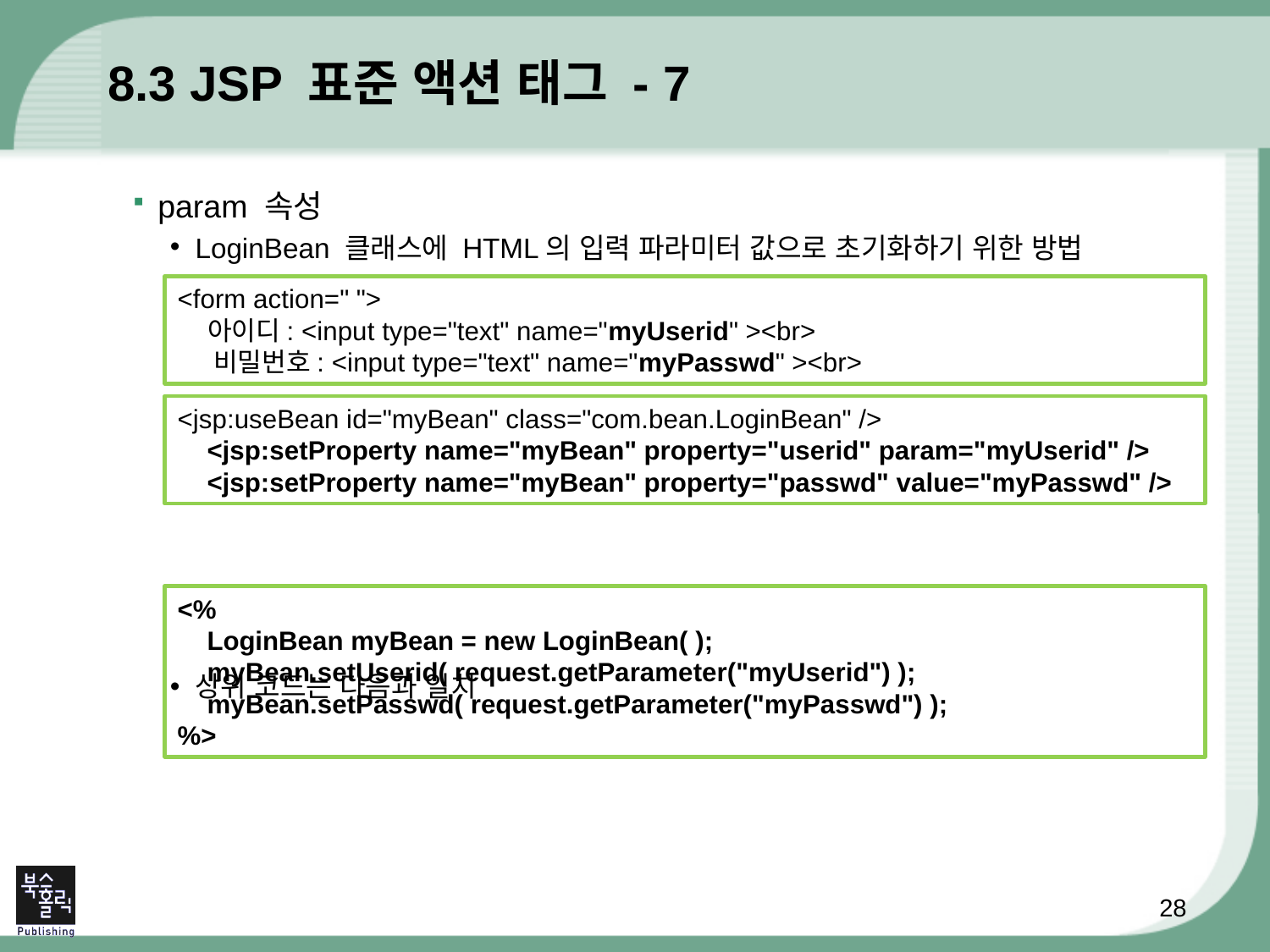

# 8.3 JSP 표준 액션 태그 - 7
param 속성
LoginBean 클래스에 HTML의 입력 파라미터 값으로 초기화하기 위한 방법

상위 코드는 다음과 일치
<form action=" ">
    아이디: <input type="text" name="myUserid" ><br>
    비밀번호: <input type="text" name="myPasswd" ><br>
<jsp:useBean id="myBean" class="com.bean.LoginBean" />
    <jsp:setProperty name="myBean" property="userid" param="myUserid" />
    <jsp:setProperty name="myBean" property="passwd" value="myPasswd" />
<%
    LoginBean myBean = new LoginBean( );
    myBean.setUserid( request.getParameter("myUserid") );
    myBean.setPasswd( request.getParameter("myPasswd") );
%>
28